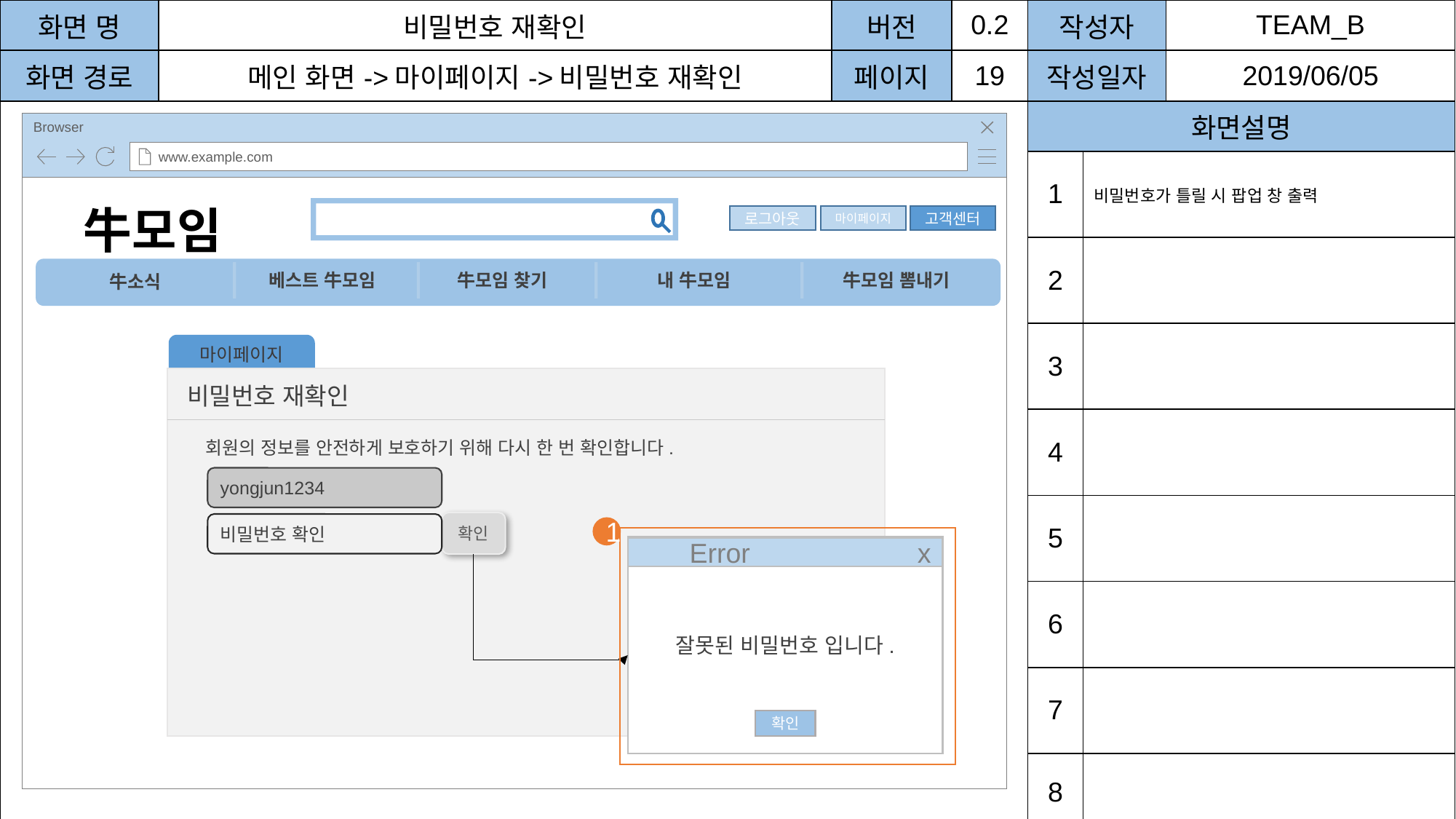

| 화면 명 | 비밀번호 재확인 | 버전 | 0.2 | 작성자 |  | TEAM\_B |
| --- | --- | --- | --- | --- | --- | --- |
| 화면 경로 | 메인 화면->마이페이지->비밀번호 재확인 | 페이지 | 19 | 작성일자 |  | 2019/06/05 |
|  |  |  |  | 화면설명 |  |  |
|  |  |  |  | 1 | 비밀번호가 틀릴 시 팝업 창 출력 |  |
|  |  |  |  | 2 |  |  |
|  |  |  |  | 3 |  |  |
|  |  |  |  | 4 |  |  |
|  |  |  |  | 5 |  |  |
|  |  |  |  | 6 |  |  |
|  |  |  |  | 7 |  |  |
|  |  |  |  | 8 |  |  |
Browser

www.example.com

牛모임

마이페이지
로그아웃
로그인
회원가입
고객센터

베스트 牛모임
牛모임 찾기
내 牛모임
牛모임 뽐내기
牛소식

마이페이지

비밀번호 재확인
회원의 정보를 안전하게 보호하기 위해 다시 한 번 확인합니다.

yongjun1234
확인
비밀번호 확인
1

잘못된 비밀번호 입니다.
Error                      x
확인